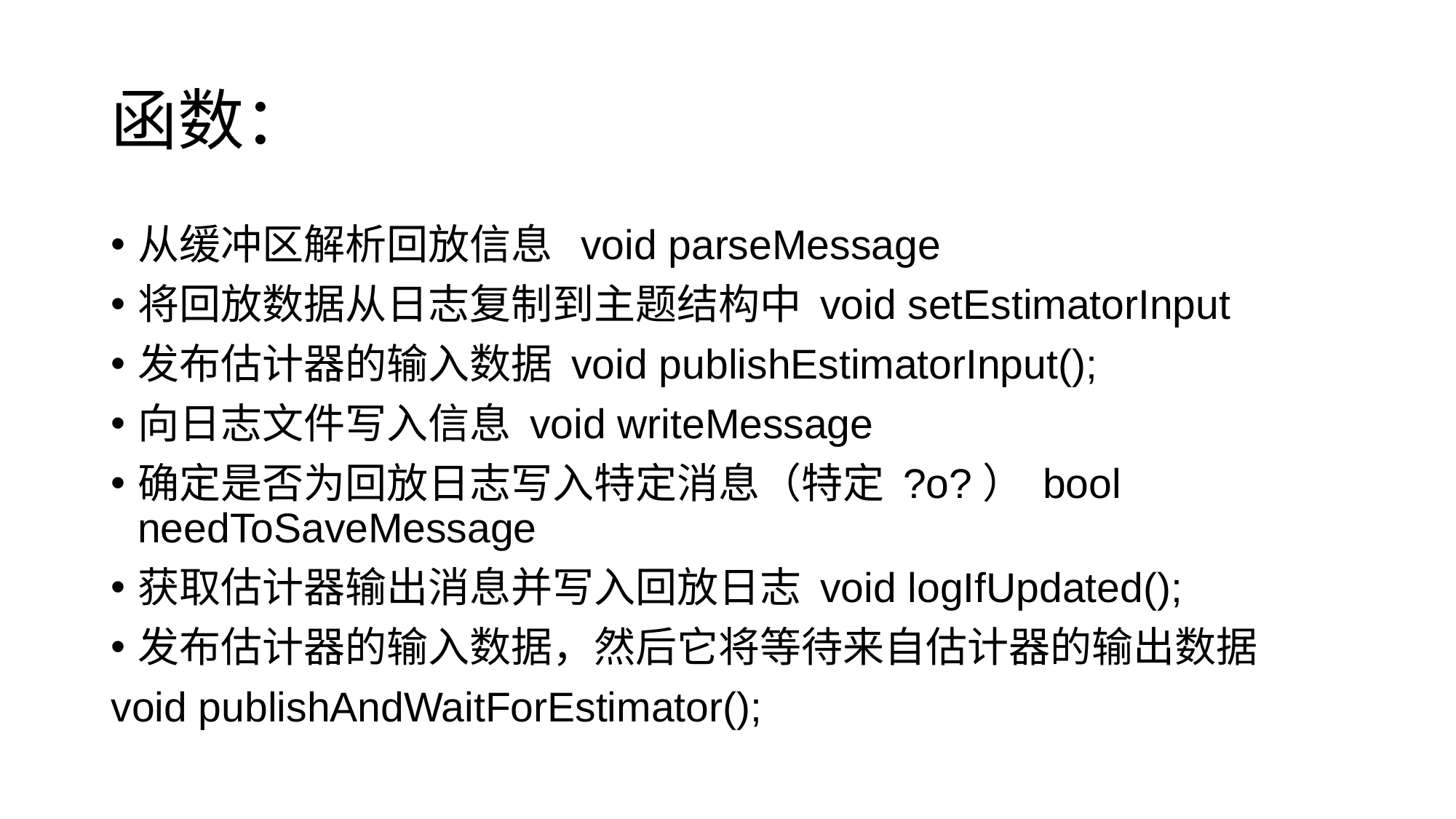

# 函数：
从缓冲区解析回放信息  void parseMessage
将回放数据从日志复制到主题结构中 void setEstimatorInput
发布估计器的输入数据 void publishEstimatorInput();
向日志文件写入信息 void writeMessage
确定是否为回放日志写入特定消息（特定 ?o?） bool needToSaveMessage
获取估计器输出消息并写入回放日志 void logIfUpdated();
发布估计器的输入数据，然后它将等待来自估计器的输出数据
void publishAndWaitForEstimator();